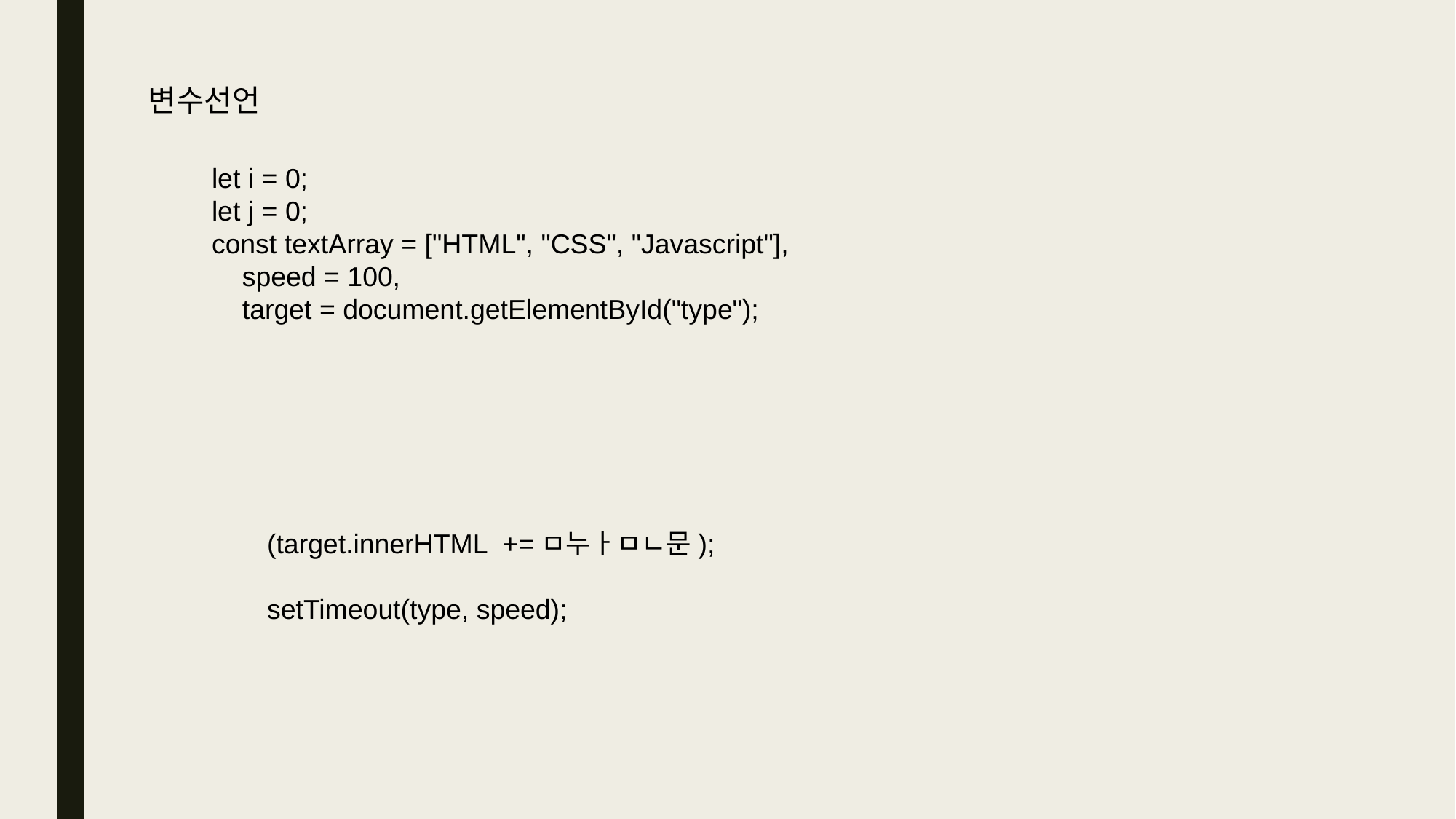

변수선언
let i = 0;
let j = 0;
const textArray = ["HTML", "CSS", "Javascript"],
    speed = 100,
    target = document.getElementById("type");

(target.innerHTML  +=ㅁ누ㅏㅁㄴ문);

setTimeout(type, speed);